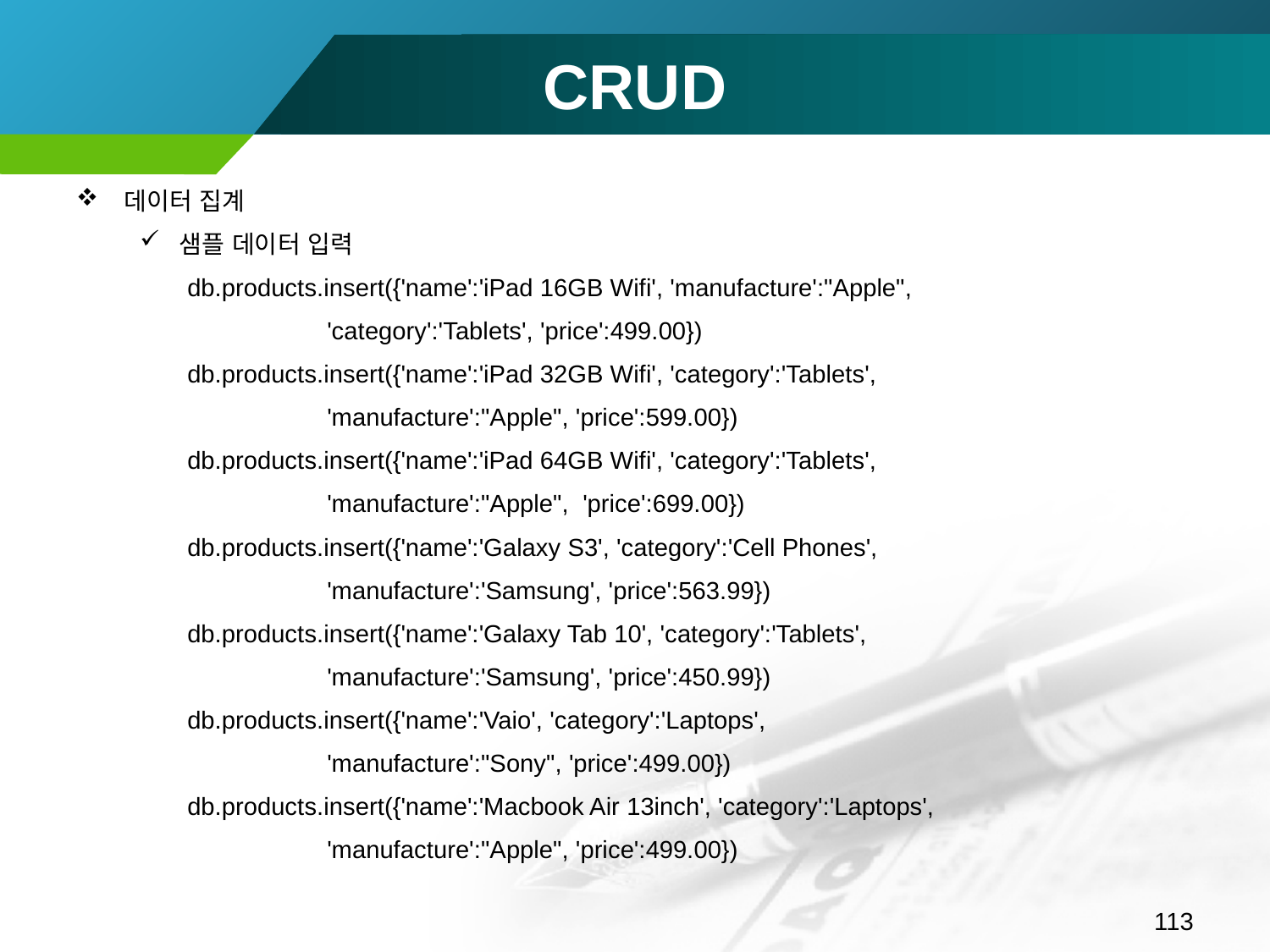

# CRUD
데이터 집계
샘플 데이터 입력
db.products.insert({'name':'iPad 16GB Wifi', 'manufacture':"Apple",
                    'category':'Tablets', 'price':499.00})
db.products.insert({'name':'iPad 32GB Wifi', 'category':'Tablets',
                    'manufacture':"Apple", 'price':599.00})
db.products.insert({'name':'iPad 64GB Wifi', 'category':'Tablets',
                    'manufacture':"Apple",  'price':699.00})
db.products.insert({'name':'Galaxy S3', 'category':'Cell Phones',
                    'manufacture':'Samsung', 'price':563.99})
db.products.insert({'name':'Galaxy Tab 10', 'category':'Tablets',
                    'manufacture':'Samsung', 'price':450.99})
db.products.insert({'name':'Vaio', 'category':'Laptops',
                    'manufacture':"Sony", 'price':499.00})
db.products.insert({'name':'Macbook Air 13inch', 'category':'Laptops',
                    'manufacture':"Apple", 'price':499.00})
113